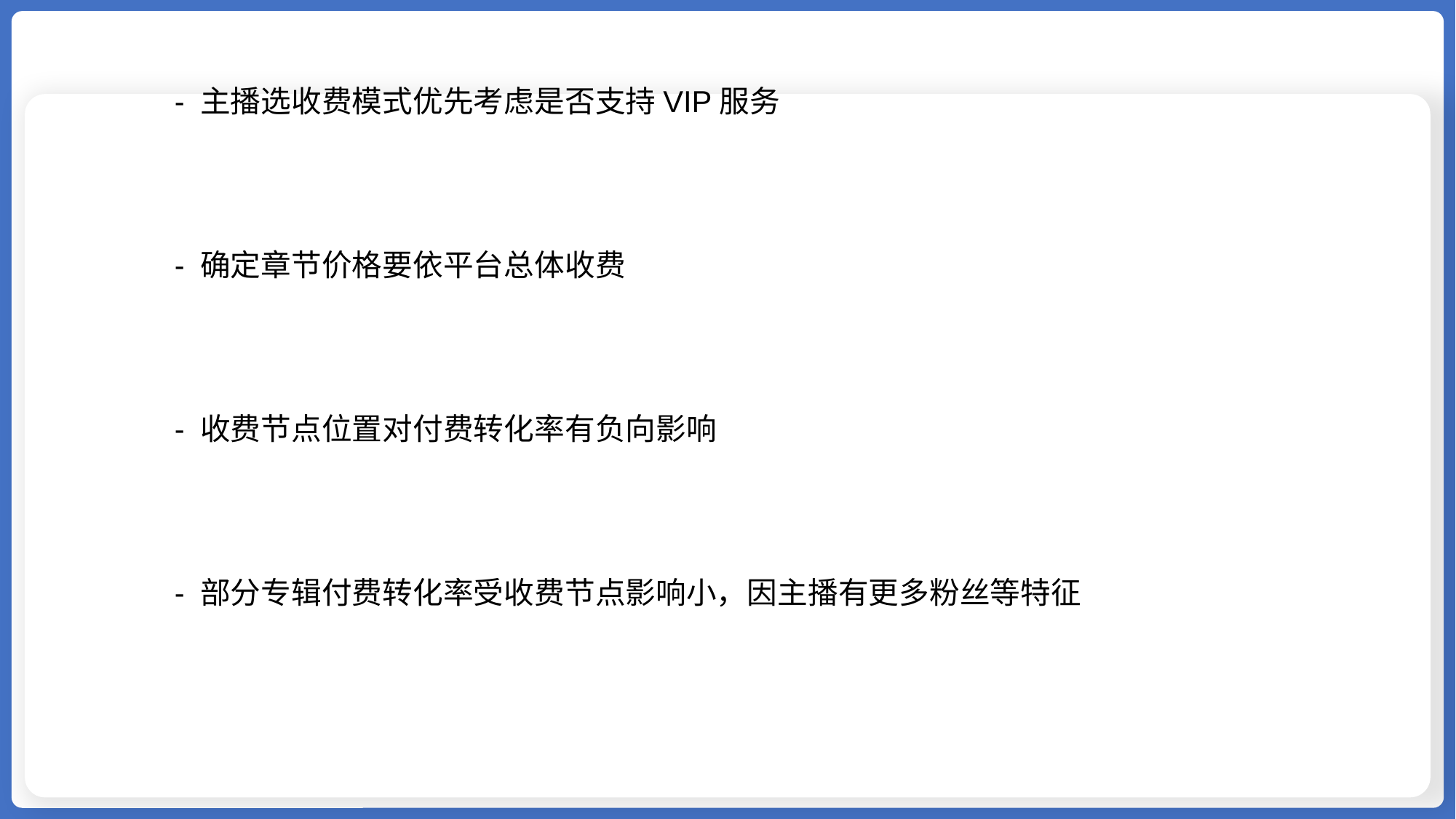

- 主播选收费模式优先考虑是否支持VIP服务

- 确定章节价格要依平台总体收费
- 收费节点位置对付费转化率有负向影响
- 部分专辑付费转化率受收费节点影响小，因主播有更多粉丝等特征